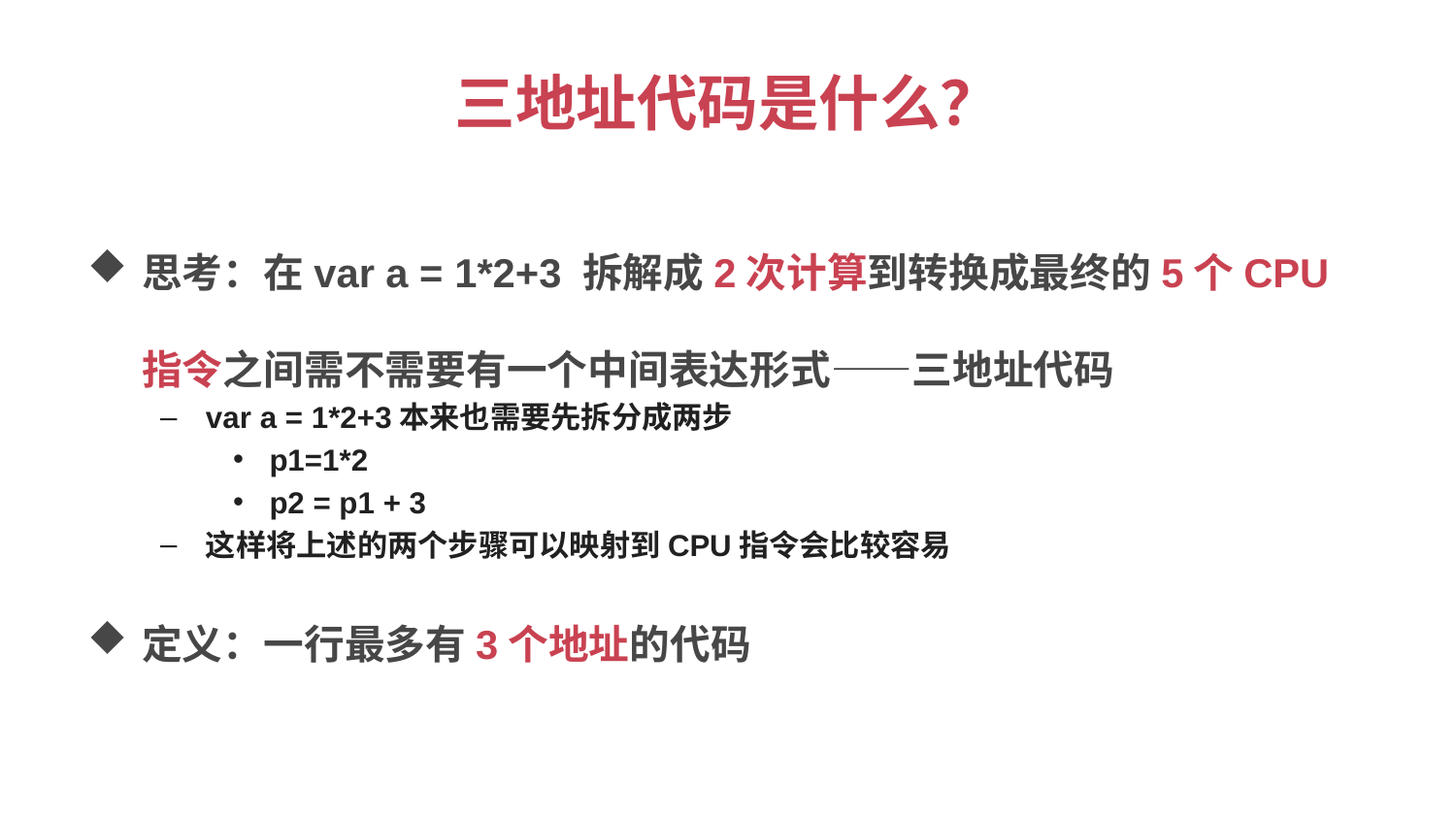

# 三地址代码是什么？
思考：在var a = 1*2+3 拆解成2次计算到转换成最终的5个CPU指令之间需不需要有一个中间表达形式——三地址代码
var a = 1*2+3本来也需要先拆分成两步
p1=1*2
p2 = p1 + 3
这样将上述的两个步骤可以映射到CPU指令会比较容易
定义：一行最多有3个地址的代码